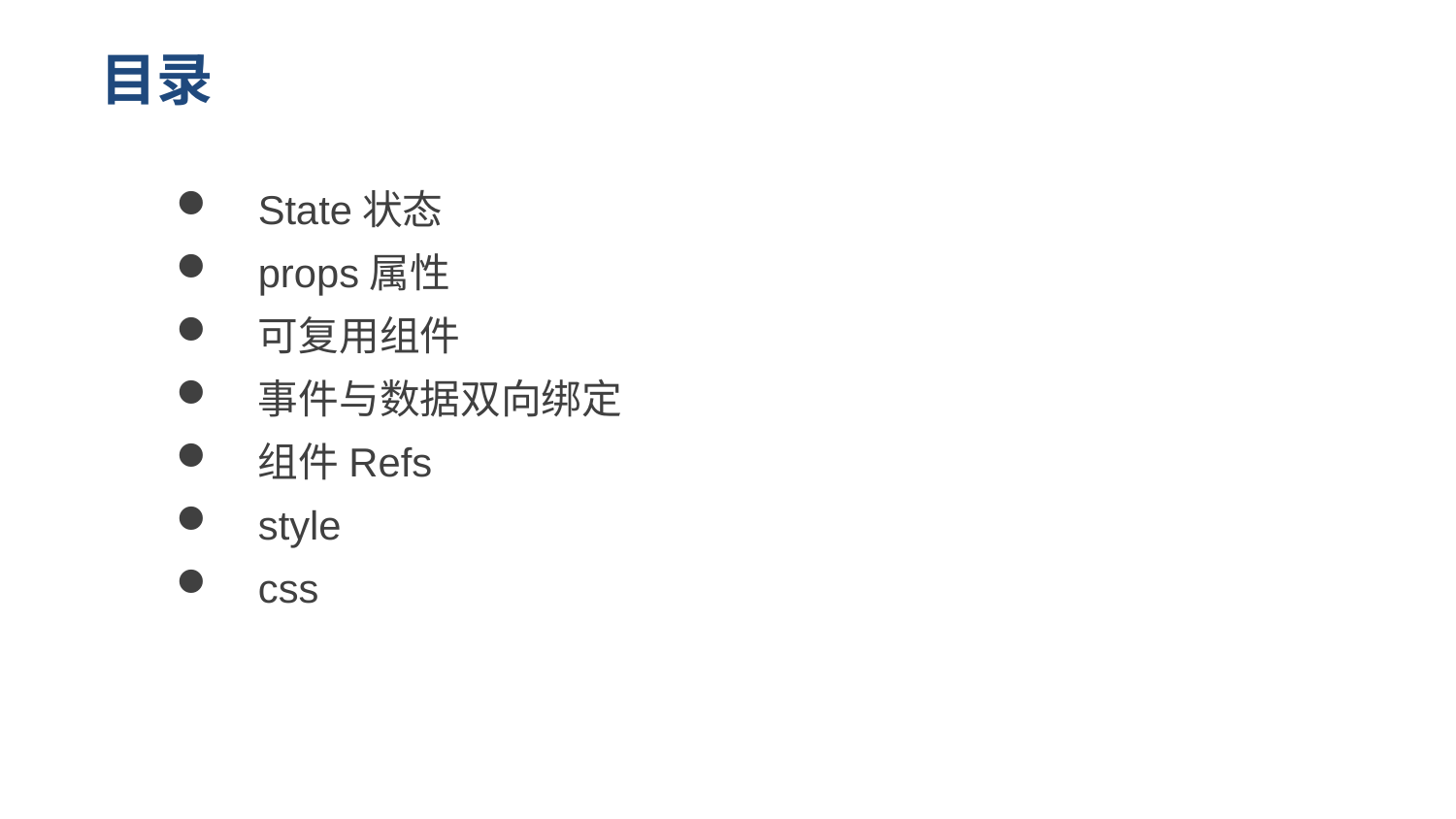

目录
State状态
props属性
可复用组件
事件与数据双向绑定
组件Refs
style
css